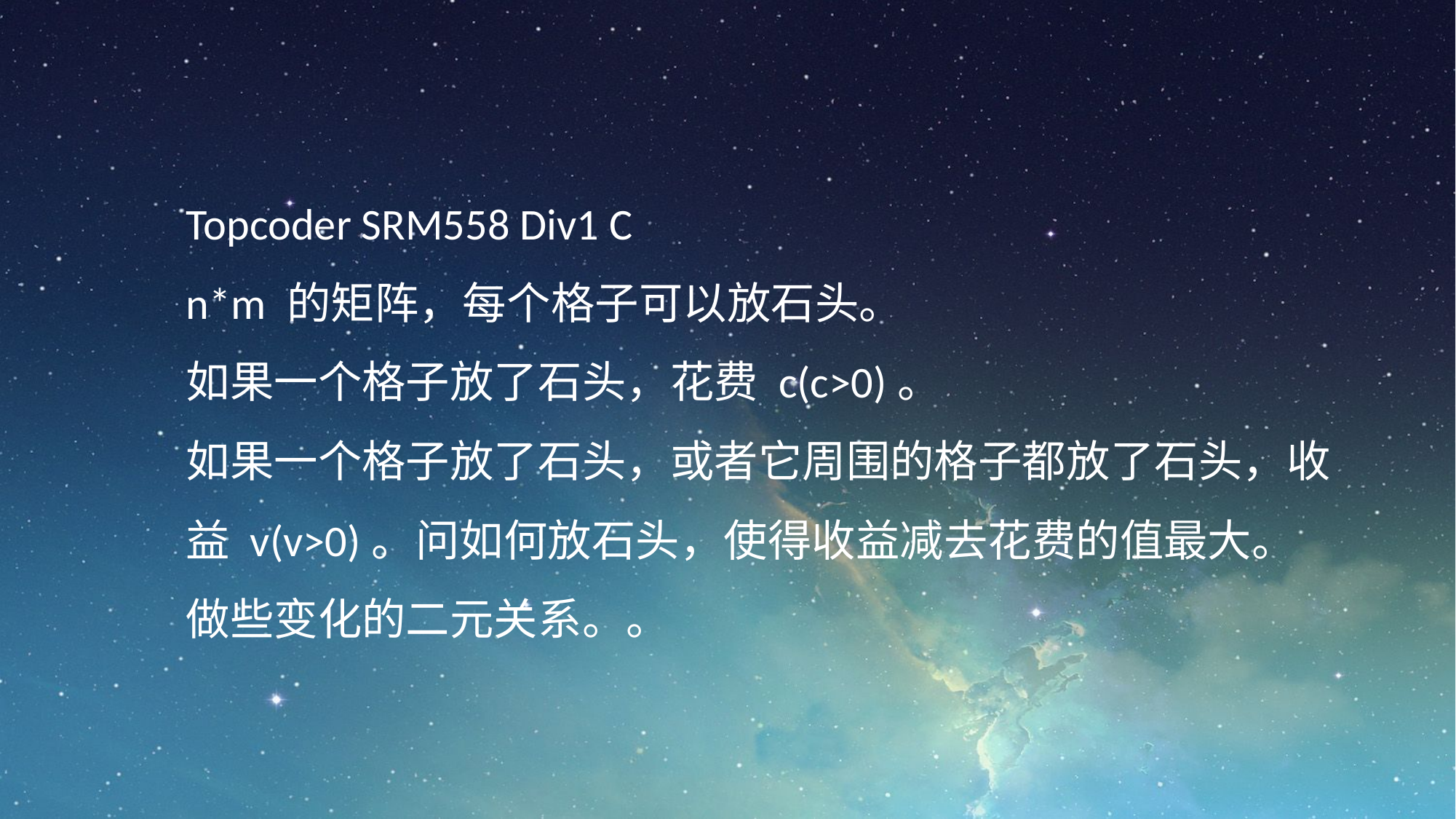

Topcoder SRM558 Div1 C
n*m 的矩阵，每个格子可以放石头。
如果一个格子放了石头，花费 c(c>0)。
如果一个格子放了石头，或者它周围的格子都放了石头，收
益 v(v>0)。问如何放石头，使得收益减去花费的值最大。
做些变化的二元关系。。